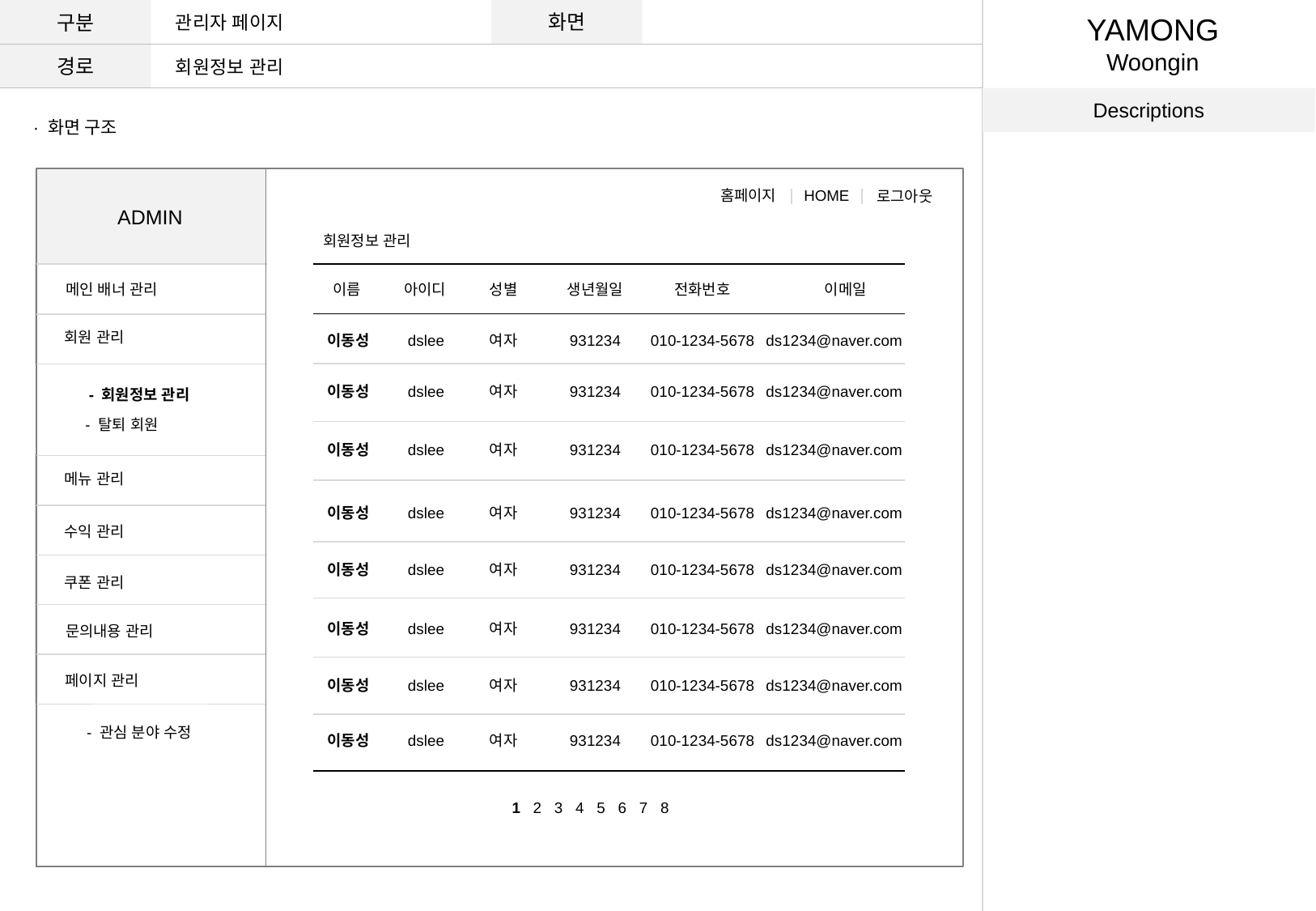

구분
화면
관리자 페이지
YAMONG
Woongin
경로
회원정보 관리
Descriptions
· 화면 구조

홈페이지
HOME
로그아웃
ADMIN
회원정보 관리

메인 배너 관리
이름
아이디
성별
생년월일
전화번호
이메일

회원 관리
이동성
dslee
여자
931234
010-1234-5678
ds1234@naver.com
이동성
dslee
여자
931234
010-1234-5678
ds1234@naver.com
- 회원정보 관리
- 탈퇴 회원
이동성
dslee
여자
931234
010-1234-5678
ds1234@naver.com

메뉴 관리
이동성
dslee
여자
931234
010-1234-5678
ds1234@naver.com

수익 관리
이동성
dslee
여자
931234
010-1234-5678
ds1234@naver.com

쿠폰 관리

이동성
dslee
여자
931234
010-1234-5678
ds1234@naver.com
문의내용 관리

페이지 관리
이동성
dslee
여자
931234
010-1234-5678
ds1234@naver.com
- 관심 분야 수정
이동성
dslee
여자
931234
010-1234-5678
ds1234@naver.com
1   2   3   4   5   6   7   8